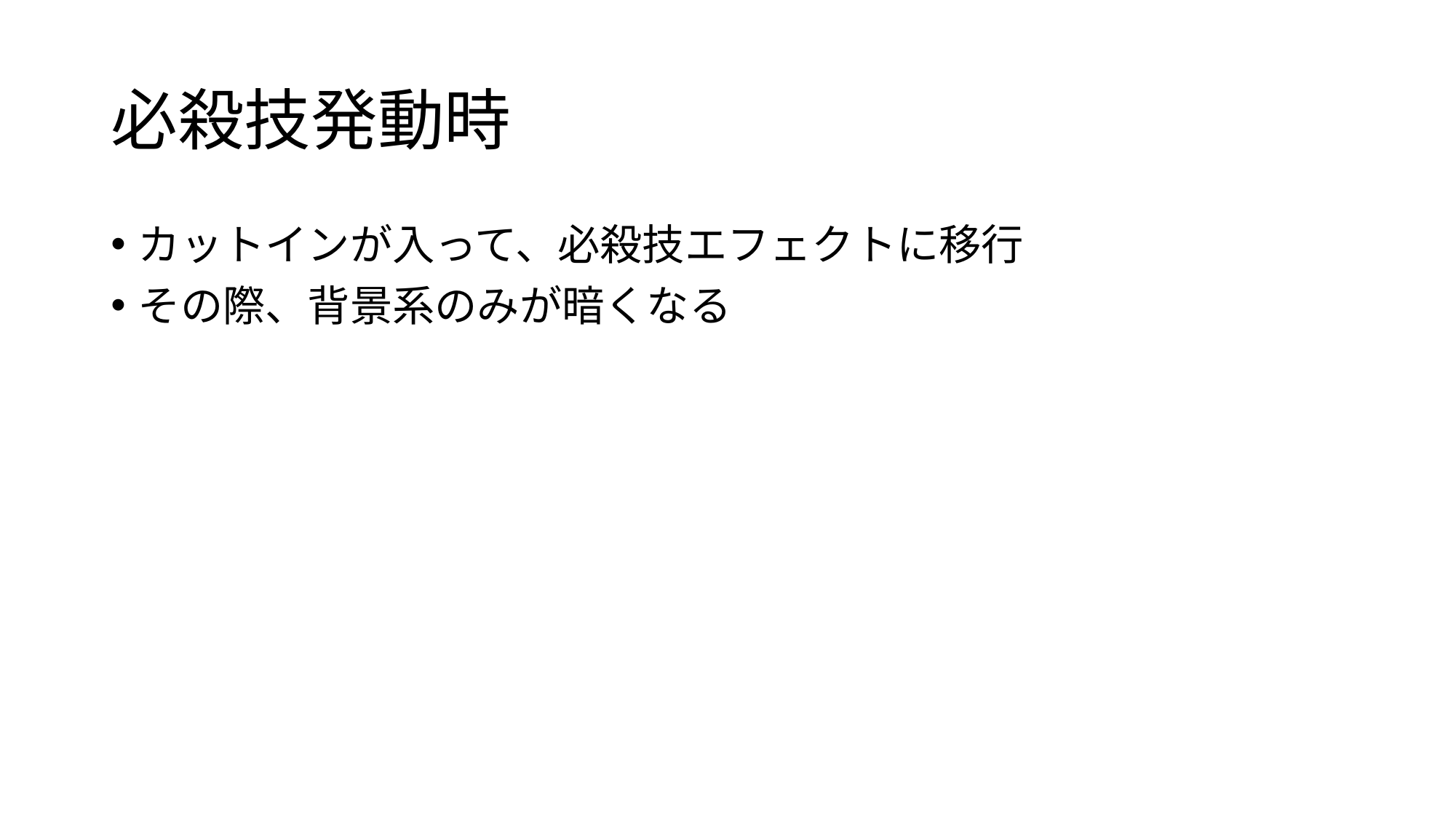

# 必殺技発動時
カットインが入って、必殺技エフェクトに移行
その際、背景系のみが暗くなる